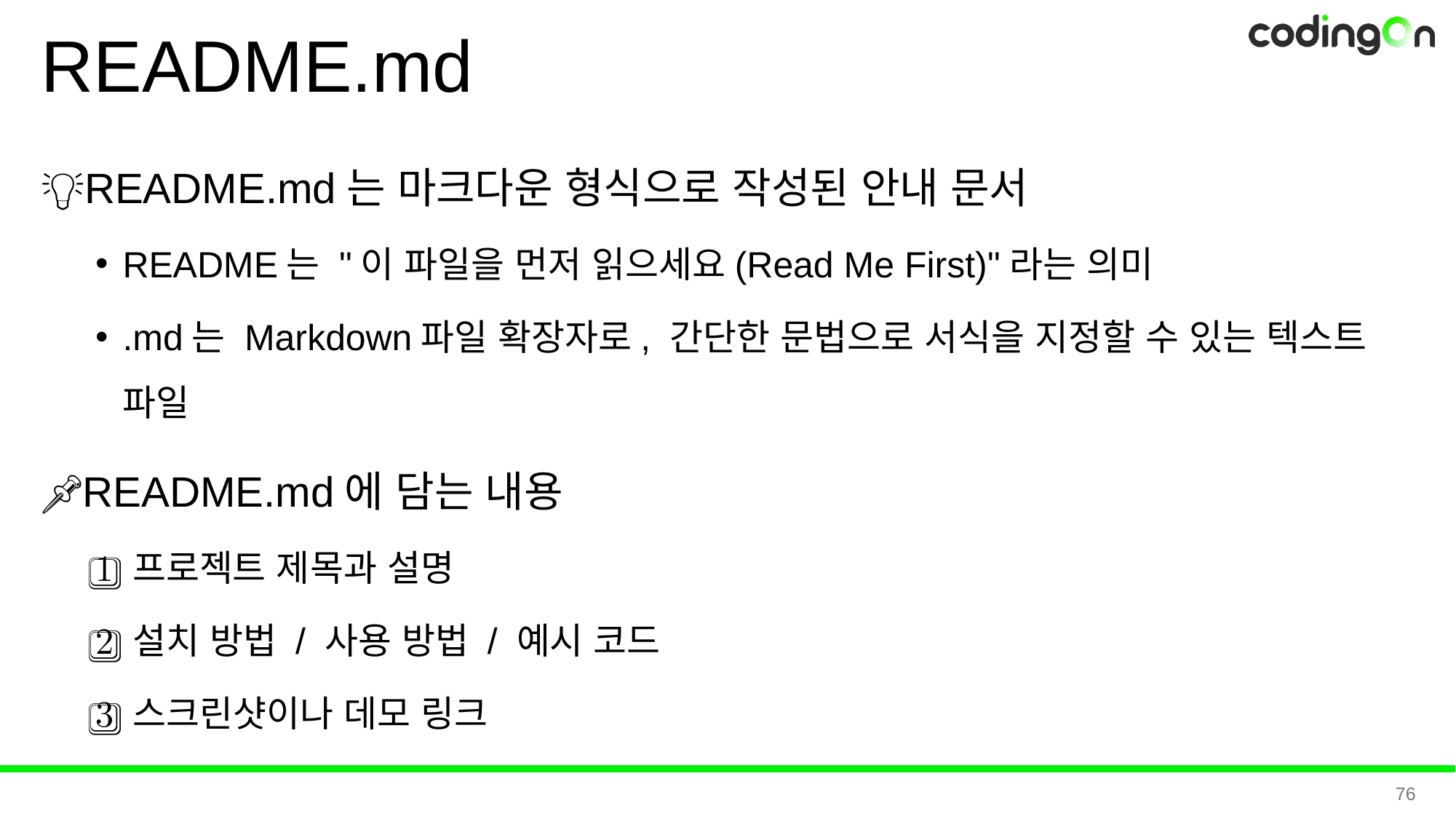

# README.md
💡README.md는 마크다운 형식으로 작성된 안내 문서
README는 "이 파일을 먼저 읽으세요(Read Me First)"라는 의미
.md는 Markdown파일 확장자로, 간단한 문법으로 서식을 지정할 수 있는 텍스트 파일
📌README.md에 담는 내용
1️⃣ 프로젝트 제목과 설명
2️⃣ 설치 방법 / 사용 방법 / 예시 코드
3️⃣ 스크린샷이나 데모 링크
76